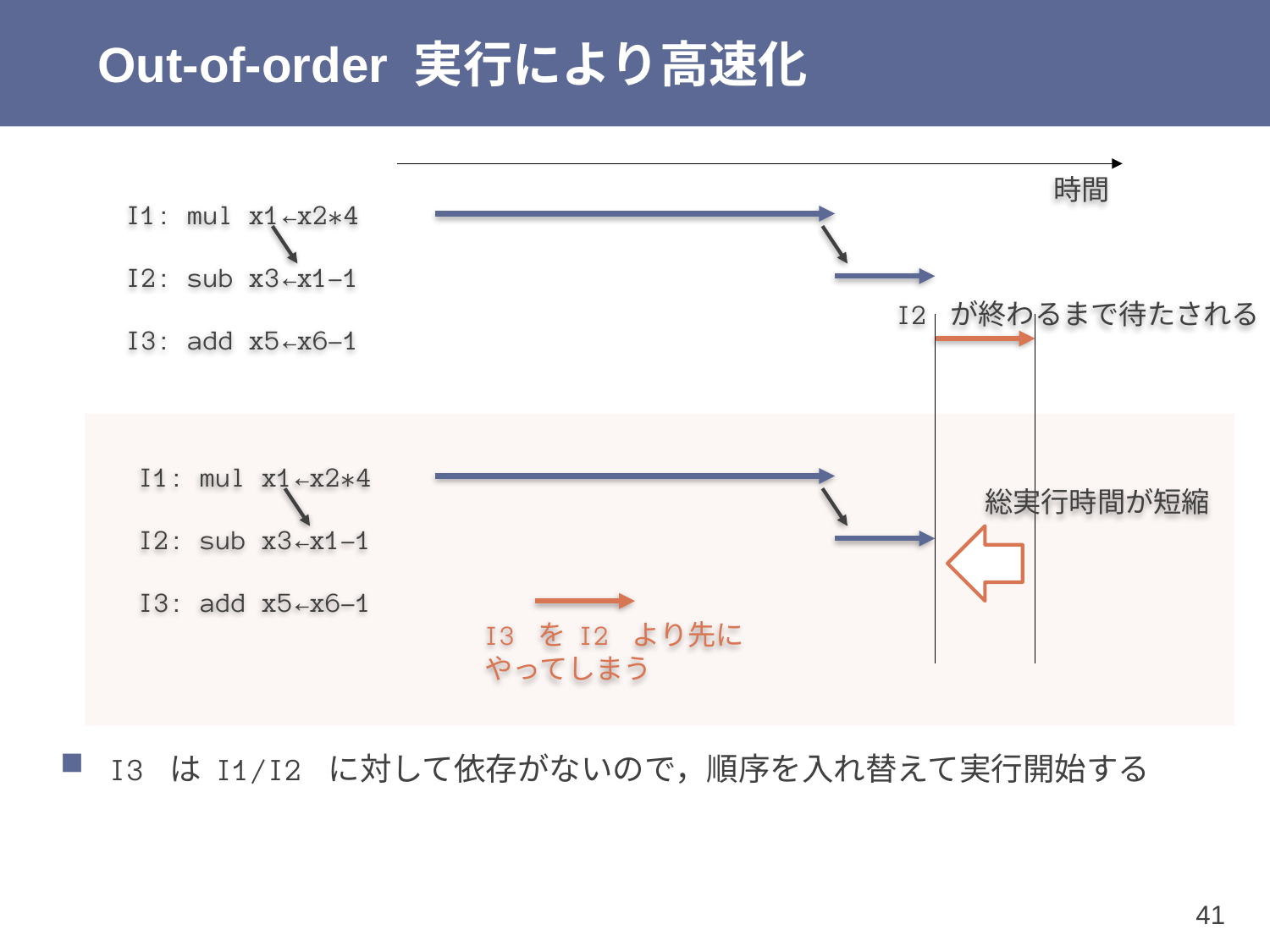

# Out-of-order 実行により高速化
時間
I1: mul x1←x2*4
I2: sub x3←x1-1
I2 が終わるまで待たされる
I3: add x5←x6-1

I1: mul x1←x2*4
総実行時間が短縮
I2: sub x3←x1-1

I3: add x5←x6-1
I3 を I2 より先に
やってしまう
I3 は I1/I2 に対して依存がないので，順序を入れ替えて実行開始する